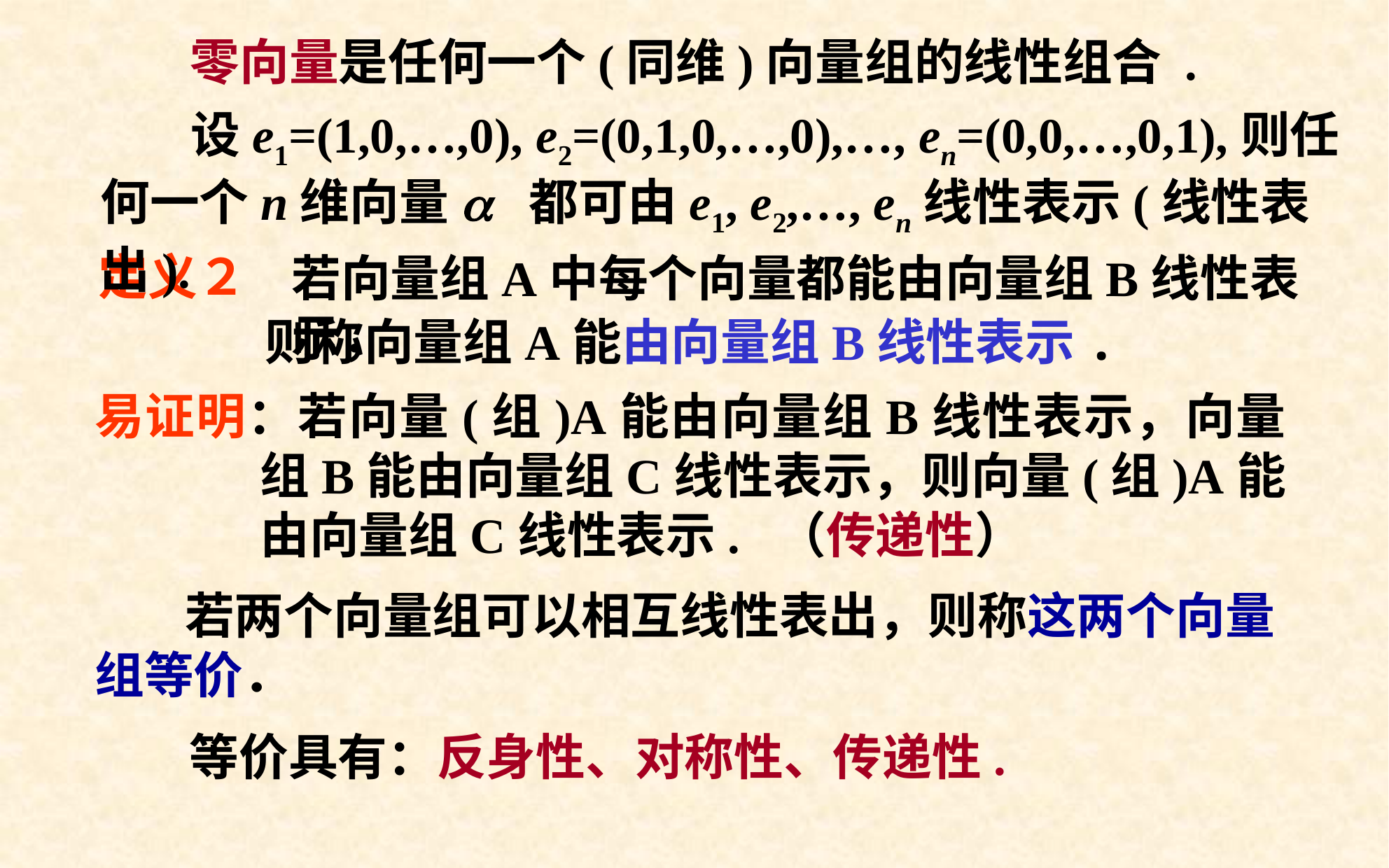

零向量是任何一个(同维)向量组的线性组合 .
       设e1=(1,0,…,0), e2=(0,1,0,…,0),…, en=(0,0,…,0,1),则任何一个n维向量α 都可由e1, e2,…, en线性表示(线性表出).
定义２
若向量组A中每个向量都能由向量组B线性表示，
则称向量组A能由向量组B线性表示.
易证明：若向量(组)A能由向量组B线性表示，向量组B能由向量组C线性表示，则向量(组)A能由向量组C线性表示.  （传递性）
       若两个向量组可以相互线性表出，则称这两个向量组等价．
等价具有：反身性、对称性、传递性.